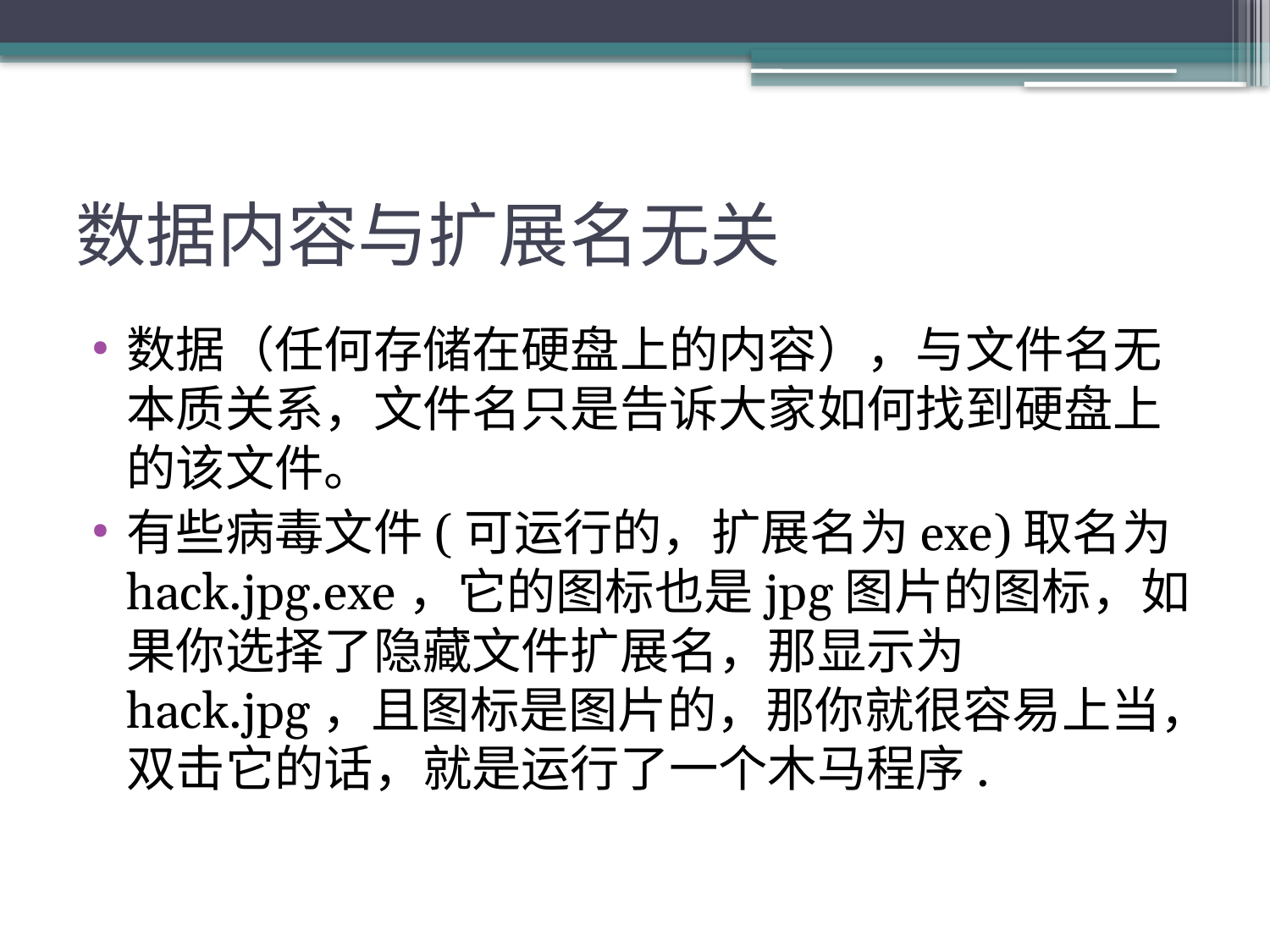

# 数据内容与扩展名无关
数据（任何存储在硬盘上的内容），与文件名无本质关系，文件名只是告诉大家如何找到硬盘上的该文件。
有些病毒文件(可运行的，扩展名为exe)取名为 hack.jpg.exe，它的图标也是jpg图片的图标，如果你选择了隐藏文件扩展名，那显示为hack.jpg，且图标是图片的，那你就很容易上当，双击它的话，就是运行了一个木马程序.